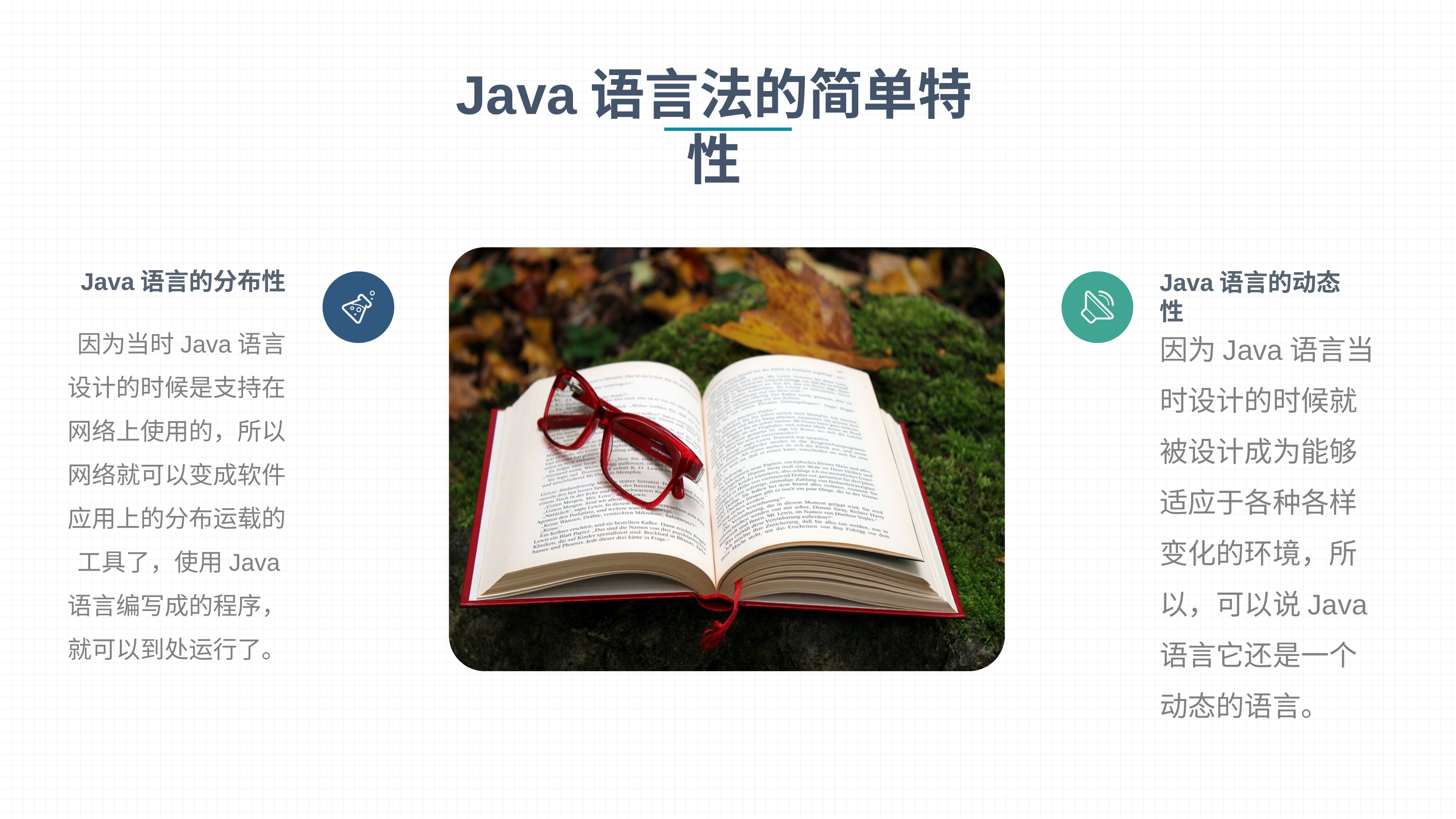

Java语言法的简单特性

Java语言的分布性
Java语言的动态性

因为当时Java语言设计的时候是支持在网络上使用的，所以网络就可以变成软件应用上的分布运载的工具了，使用Java语言编写成的程序，就可以到处运行了。
因为Java语言当时设计的时候就被设计成为能够适应于各种各样变化的环境，所以，可以说Java语言它还是一个动态的语言。